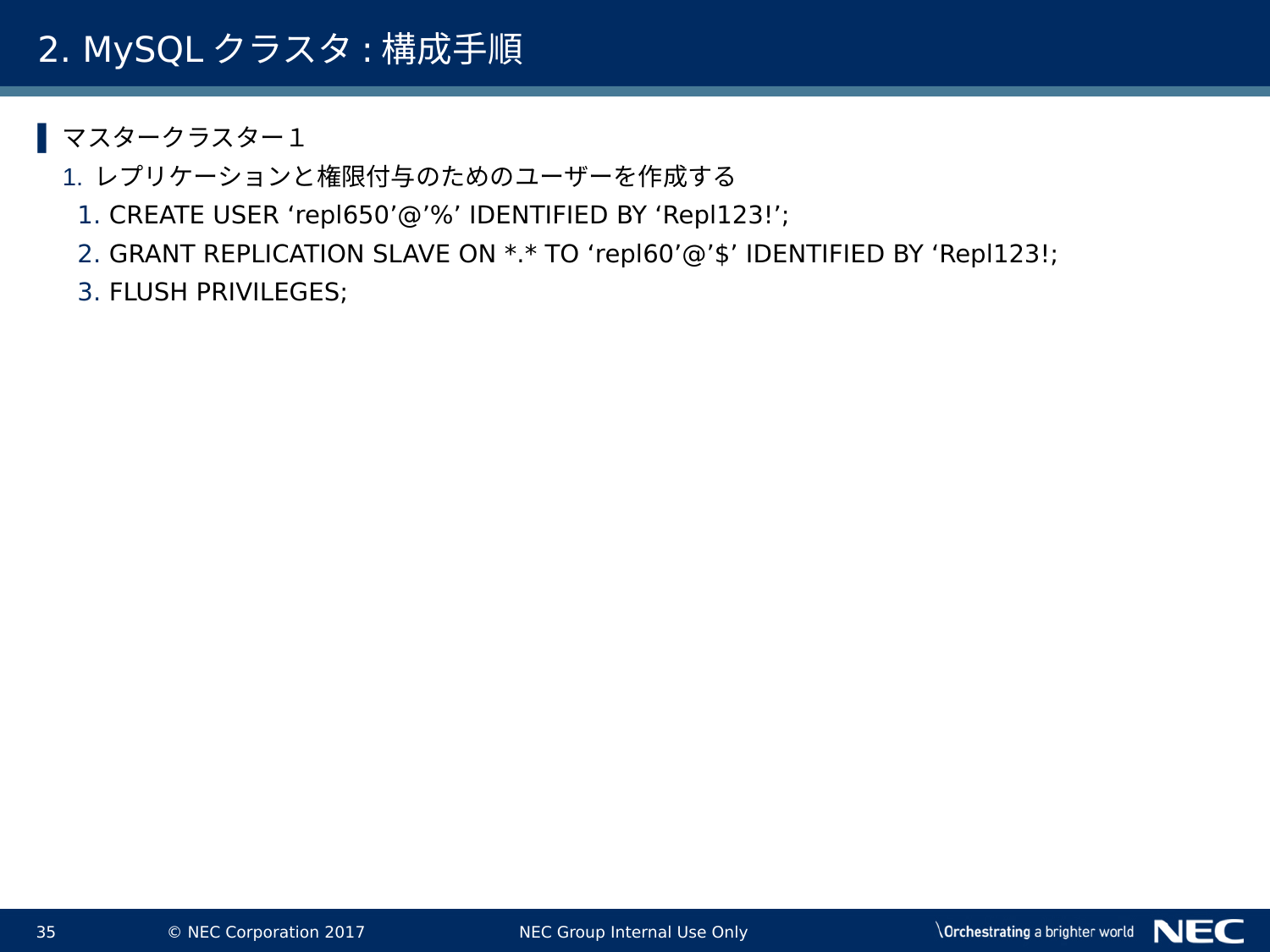

# 2. MySQLクラスタ:構成手順
マスタークラスター１
レプリケーションと権限付与のためのユーザーを作成する
CREATE USER ‘repl650’@’%’ IDENTIFIED BY ‘Repl123!’;
GRANT REPLICATION SLAVE ON *.* TO ‘repl60’@’$’ IDENTIFIED BY ‘Repl123!;
FLUSH PRIVILEGES;